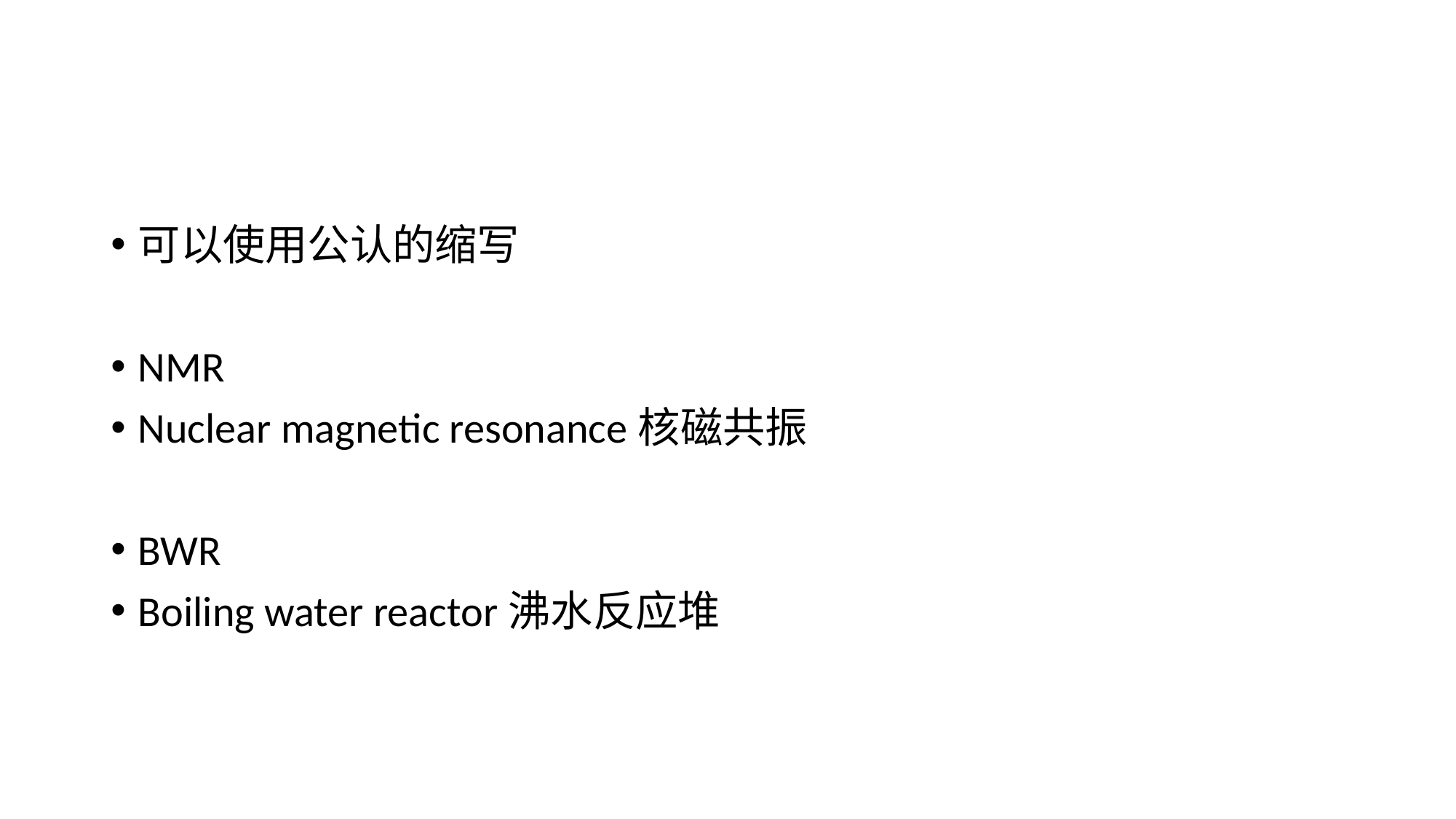

#
可以使用公认的缩写

NMR
Nuclear magnetic resonance核磁共振

BWR
Boiling water reactor沸水反应堆